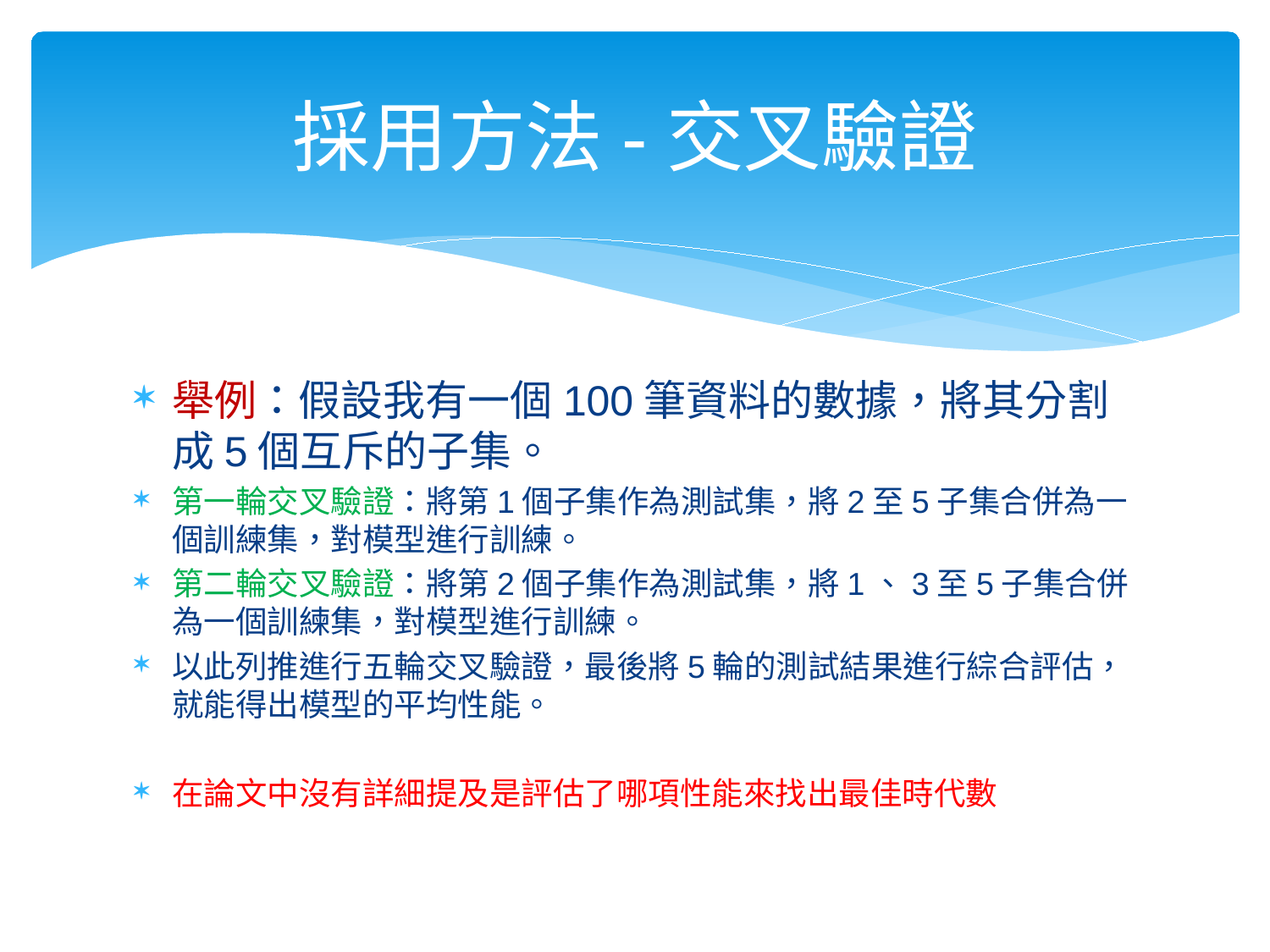

# 採用方法-交叉驗證
舉例：假設我有一個100筆資料的數據，將其分割成5個互斥的子集。
第一輪交叉驗證：將第1個子集作為測試集，將2至5子集合併為一個訓練集，對模型進行訓練。
第二輪交叉驗證：將第2個子集作為測試集，將1、3至5子集合併為一個訓練集，對模型進行訓練。
以此列推進行五輪交叉驗證，最後將5輪的測試結果進行綜合評估，就能得出模型的平均性能。

在論文中沒有詳細提及是評估了哪項性能來找出最佳時代數